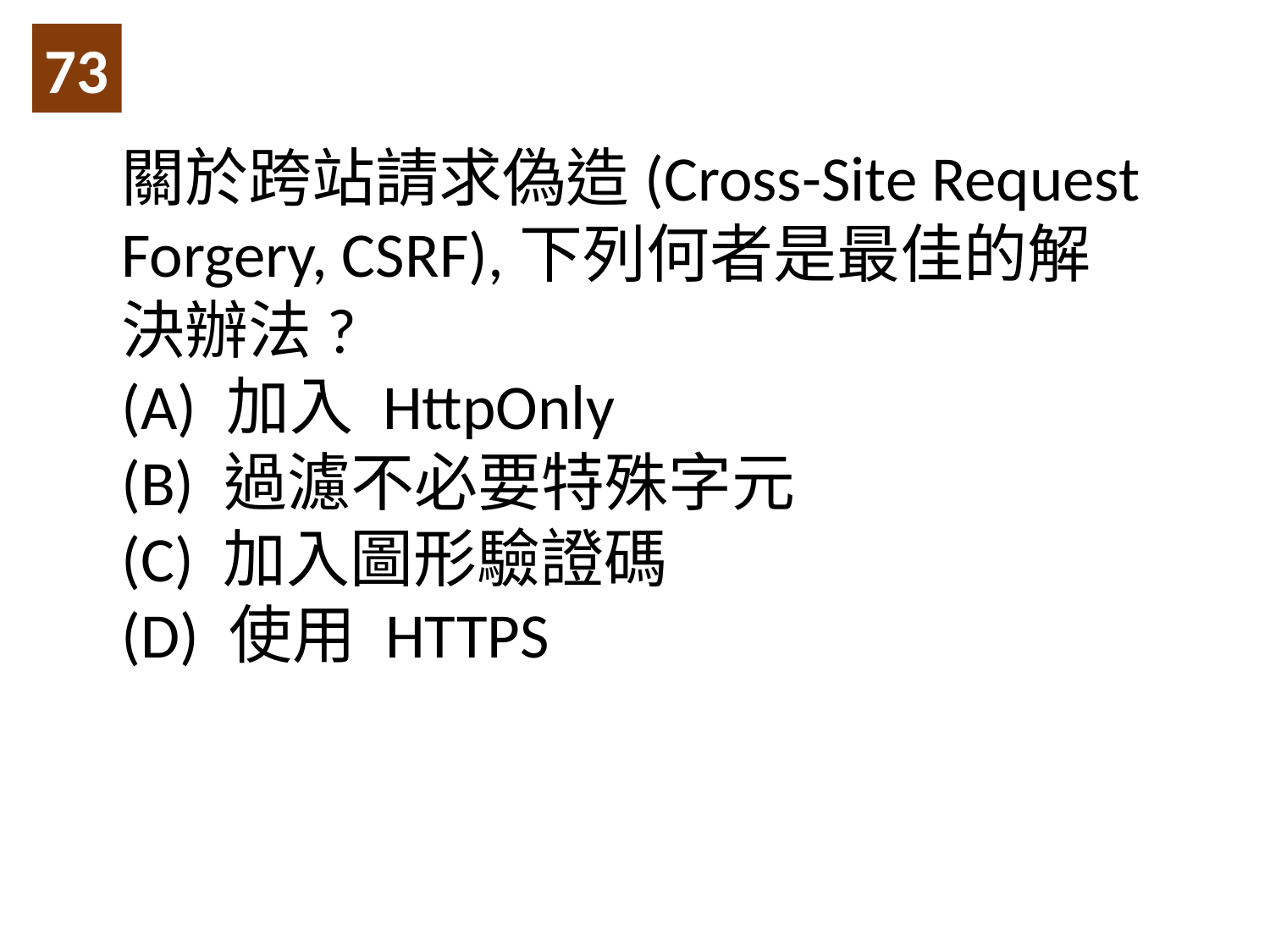

73
關於跨站請求偽造(Cross-Site Request Forgery, CSRF),下列何者是最佳的解決辦法?
(A) 加入 HttpOnly
(B) 過濾不必要特殊字元
(C) 加入圖形驗證碼
(D) 使用 HTTPS